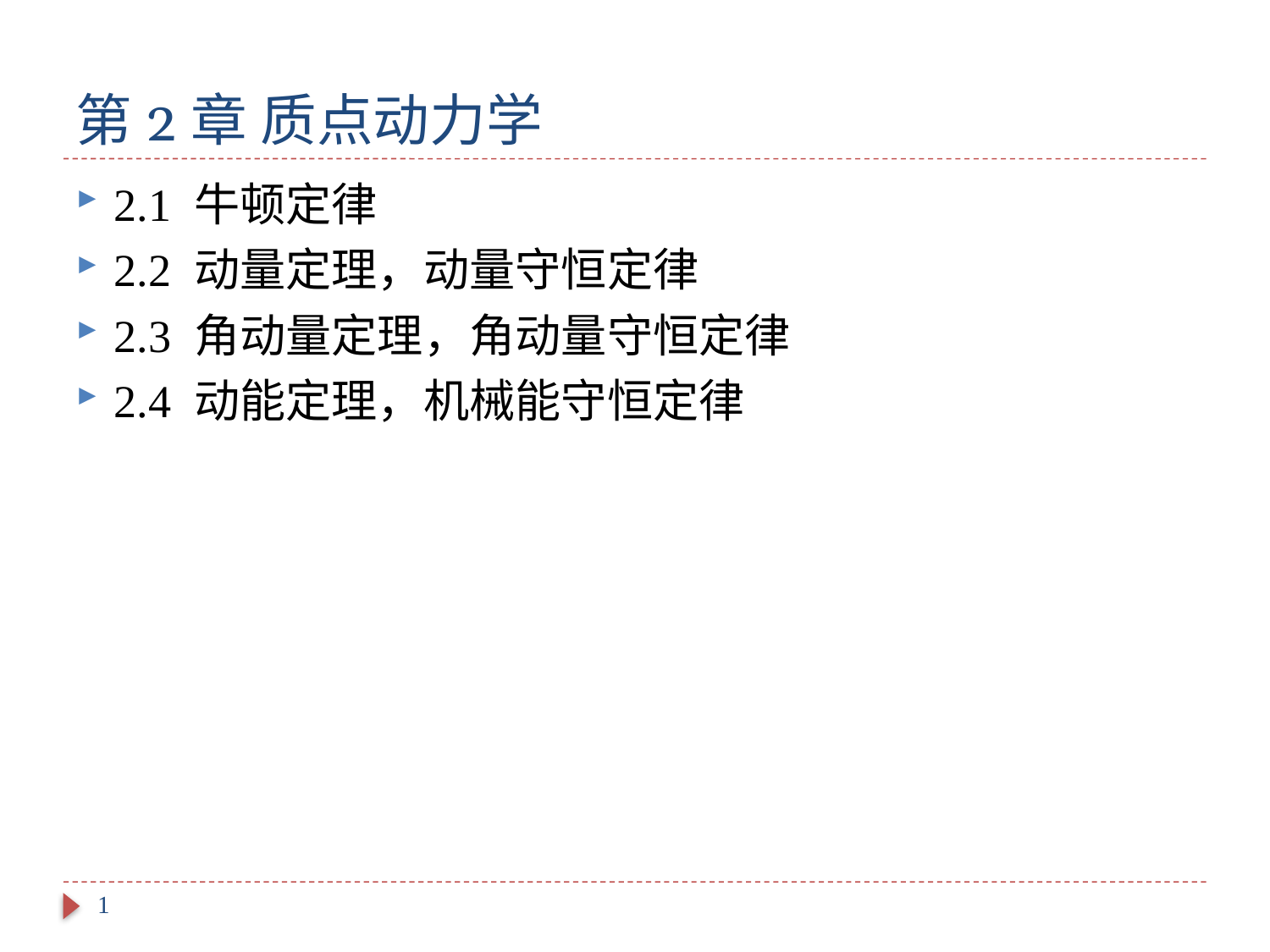

# 第2章 质点动力学
2.1 牛顿定律
2.2 动量定理，动量守恒定律
2.3 角动量定理，角动量守恒定律
2.4 动能定理，机械能守恒定律
1